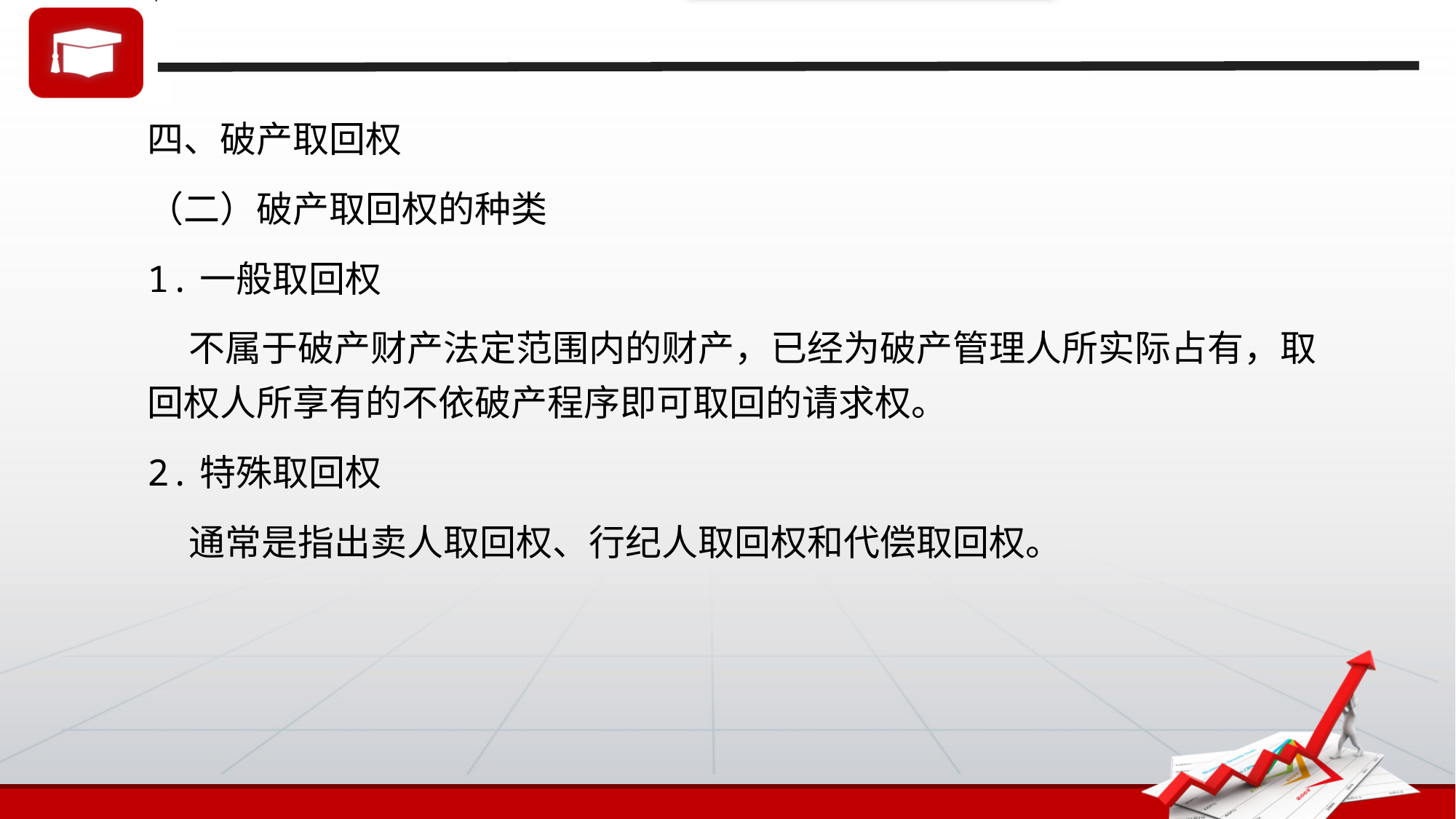

四、破产取回权
（二）破产取回权的种类
1.一般取回权
    不属于破产财产法定范围内的财产，已经为破产管理人所实际占有，取回权人所享有的不依破产程序即可取回的请求权。
2.特殊取回权
    通常是指出卖人取回权、行纪人取回权和代偿取回权。